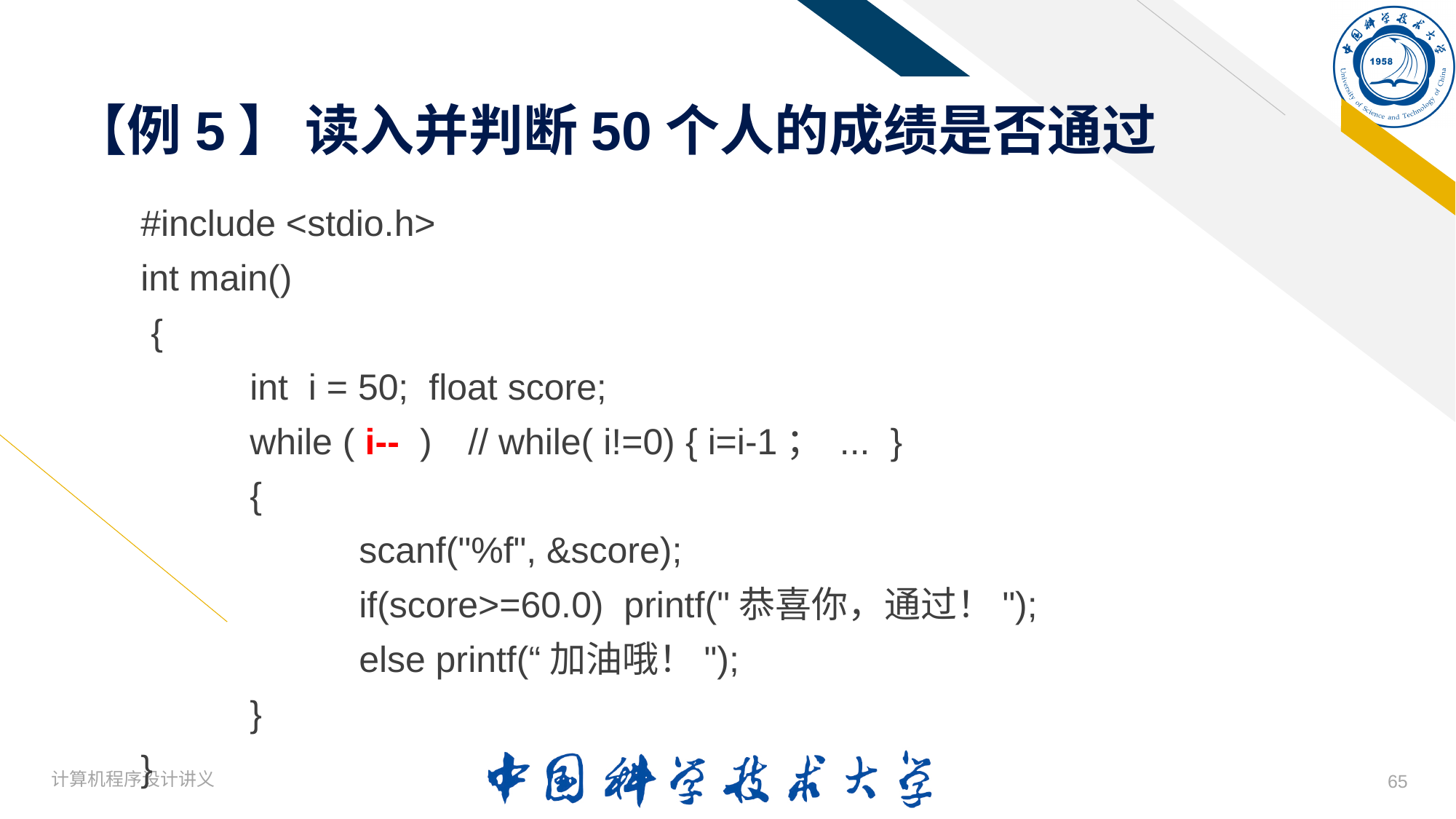

# 【例5】 读入并判断50个人的成绩是否通过
#include <stdio.h>
int main()
 {
	int  i = 50;  float score;
	while ( i--  )   	// while( i!=0) { i=i-1； ...  }
	{
		scanf("%f", &score);
		if(score>=60.0)  printf("恭喜你，通过！");
		else printf(“加油哦！");
	}
}

计算机程序设计讲义
65